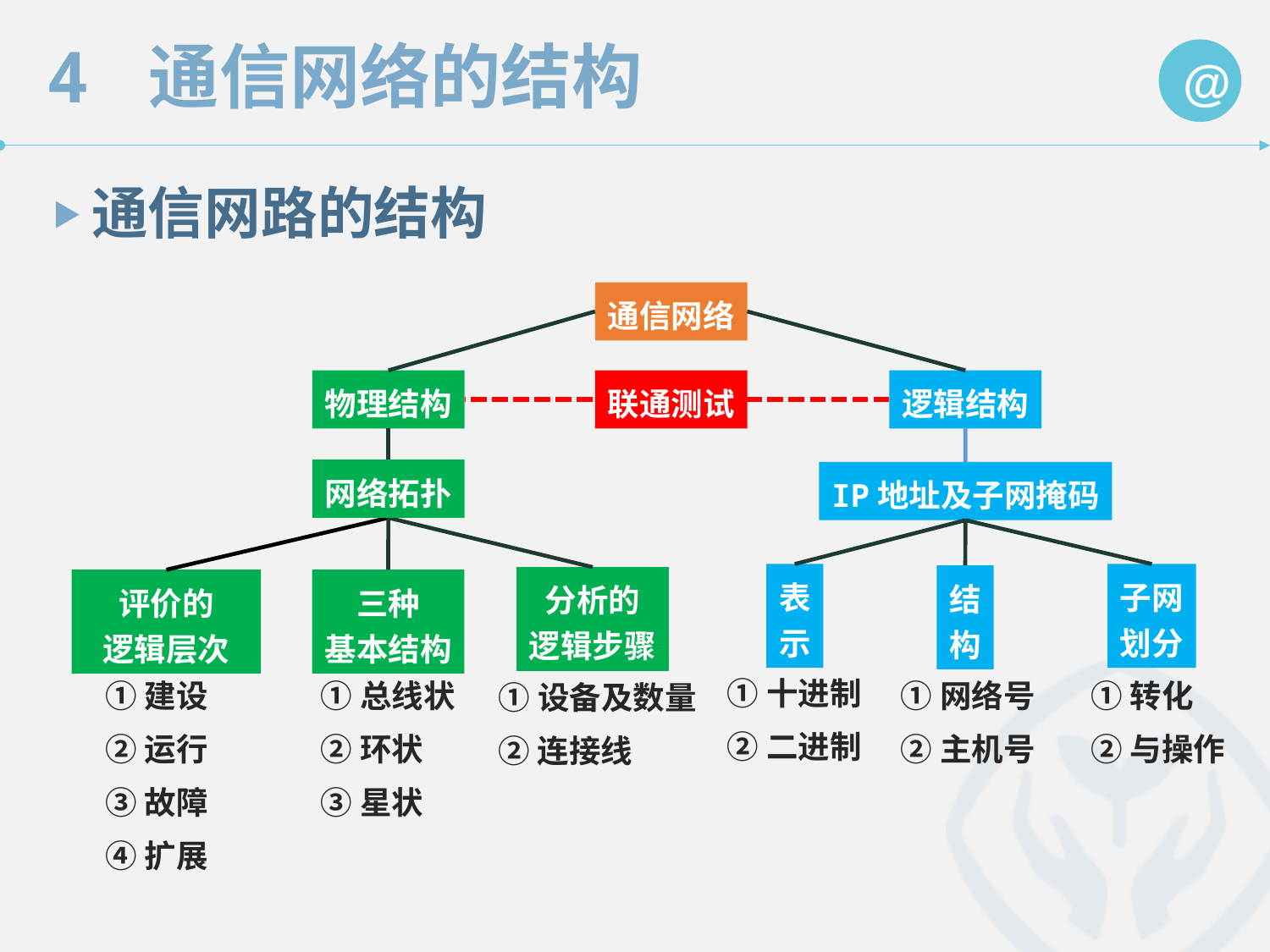

通信网路的结构

通信网络
物理结构
逻辑结构
联通测试
IP地址及子网掩码
网络拓扑
分析的
逻辑步骤
评价的
逻辑层次
三种
基本结构
表
示
结
构
子网
划分
①十进制
①建设
①网络号
①总线状
①转化
①设备及数量
②二进制
②运行
②主机号
②环状
②与操作
②连接线
③故障
③星状
④扩展